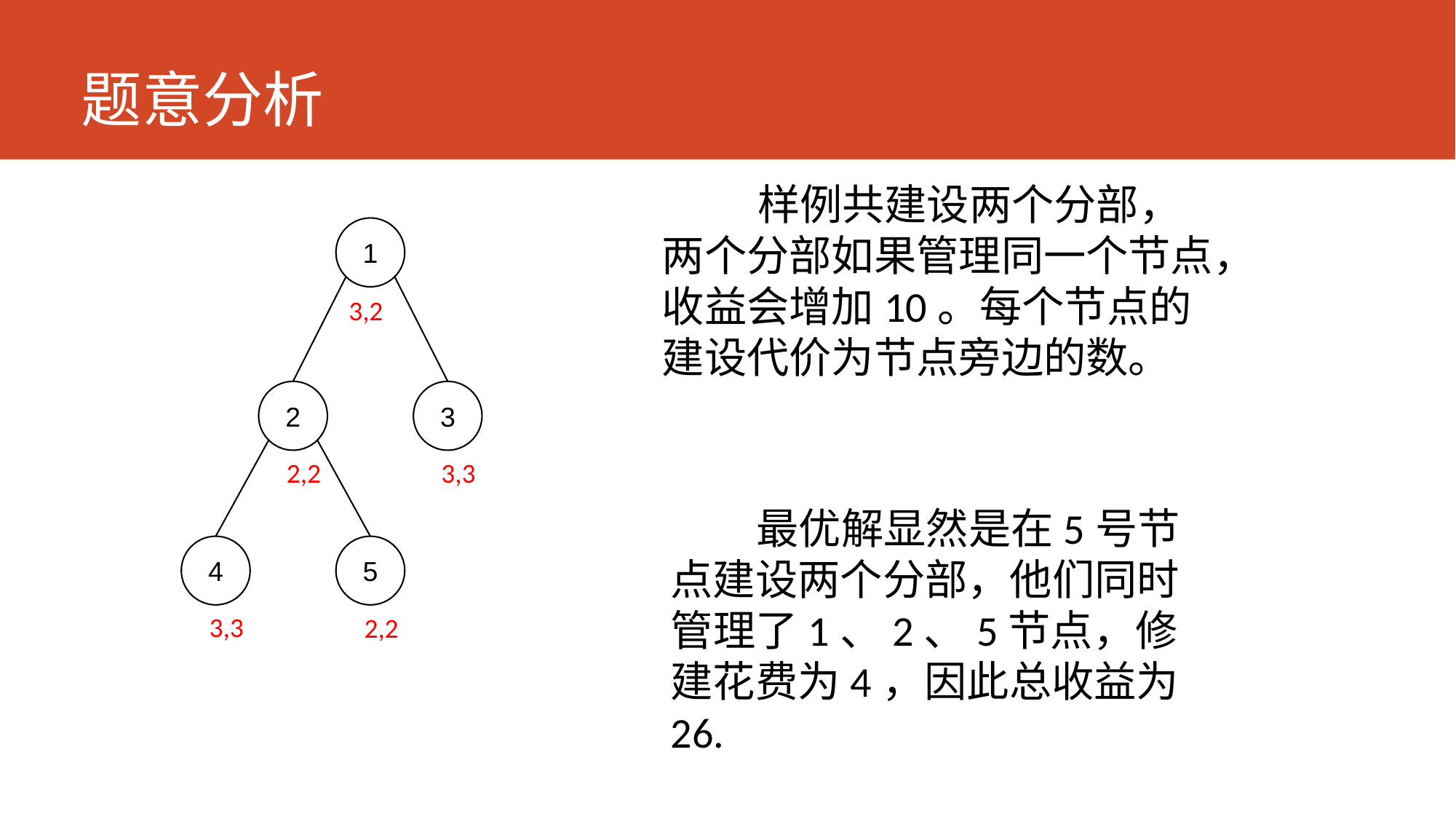

题意分析
         样例共建设两个分部，两个分部如果管理同一个节点，收益会增加10。每个节点的建设代价为节点旁边的数。
1
3,2
2
3
2,2
3,3
        最优解显然是在5号节点建设两个分部，他们同时管理了1、2、5节点，修建花费为4，因此总收益为26.
4
5
3,3
2,2